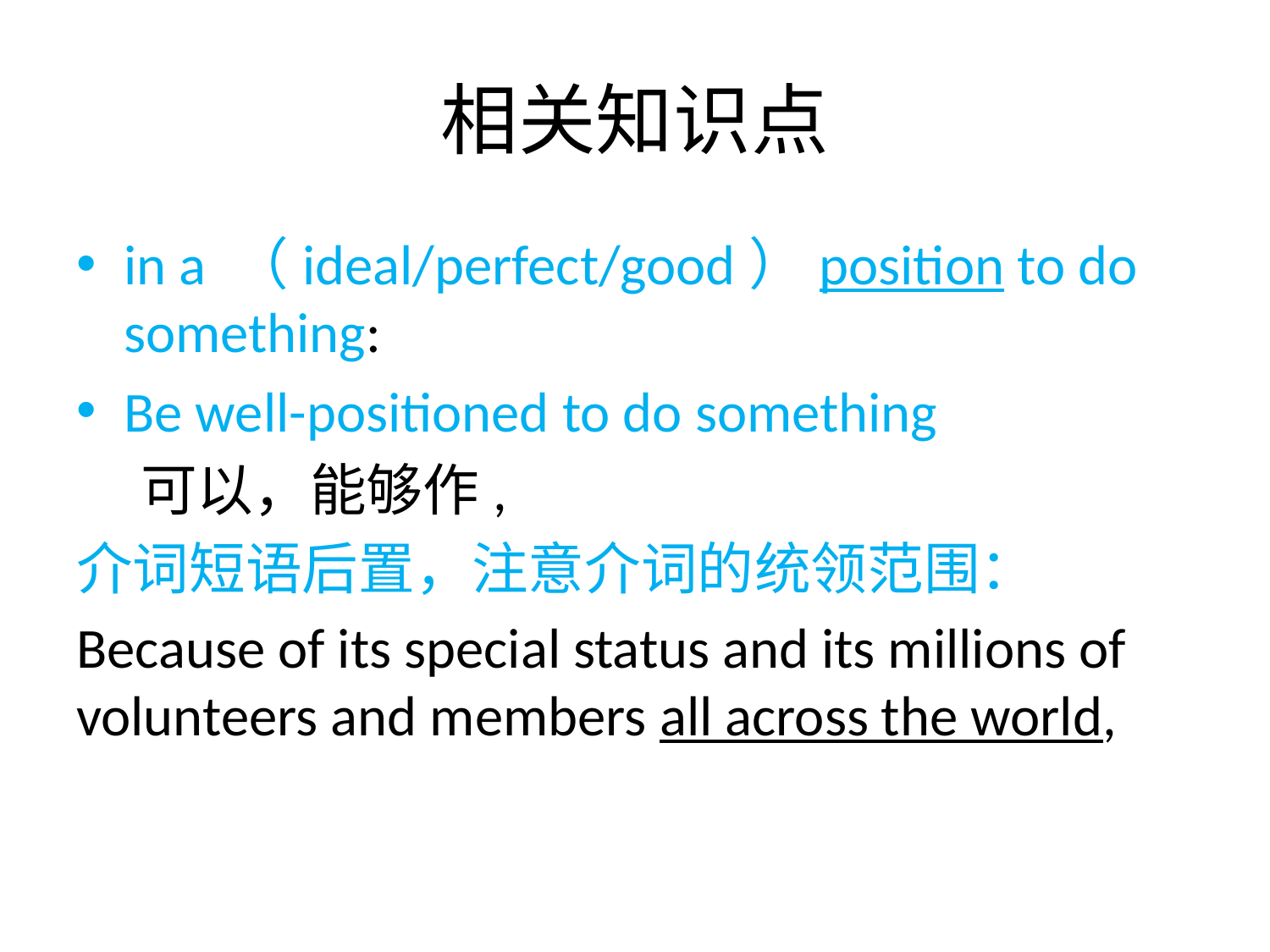

# 相关知识点
in a （ideal/perfect/good）position to do something:
Be well-positioned to do something
    可以，能够作,
介词短语后置，注意介词的统领范围：
Because of its special status and its millions of volunteers and members all across the world,